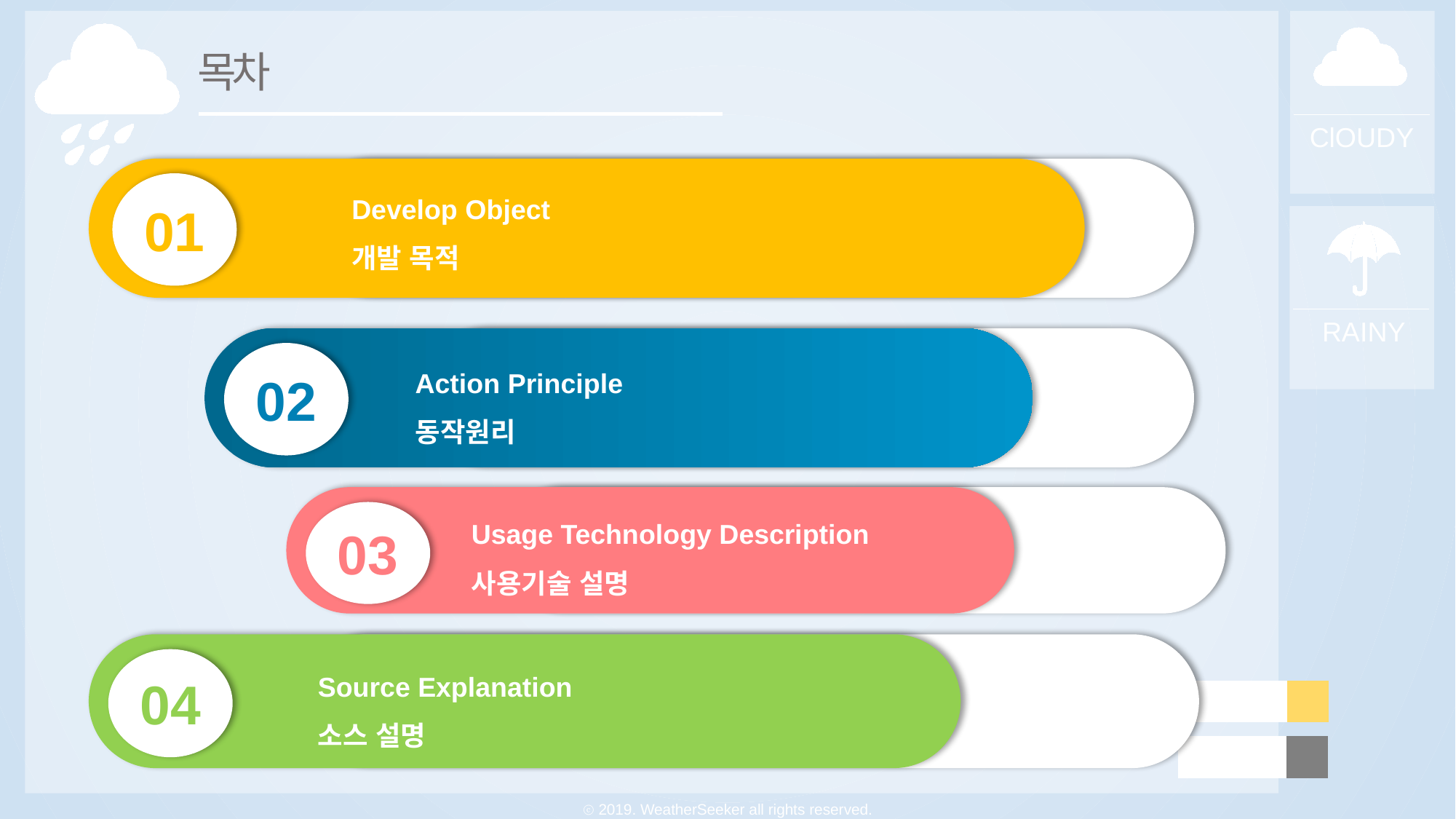

목차
ClOUDY

Develop Object
개발 목적
01

RAINY

02
Action Principle
동작원리

Usage Technology Description
사용기술 설명
03

Source Explanation
소스 설명
04